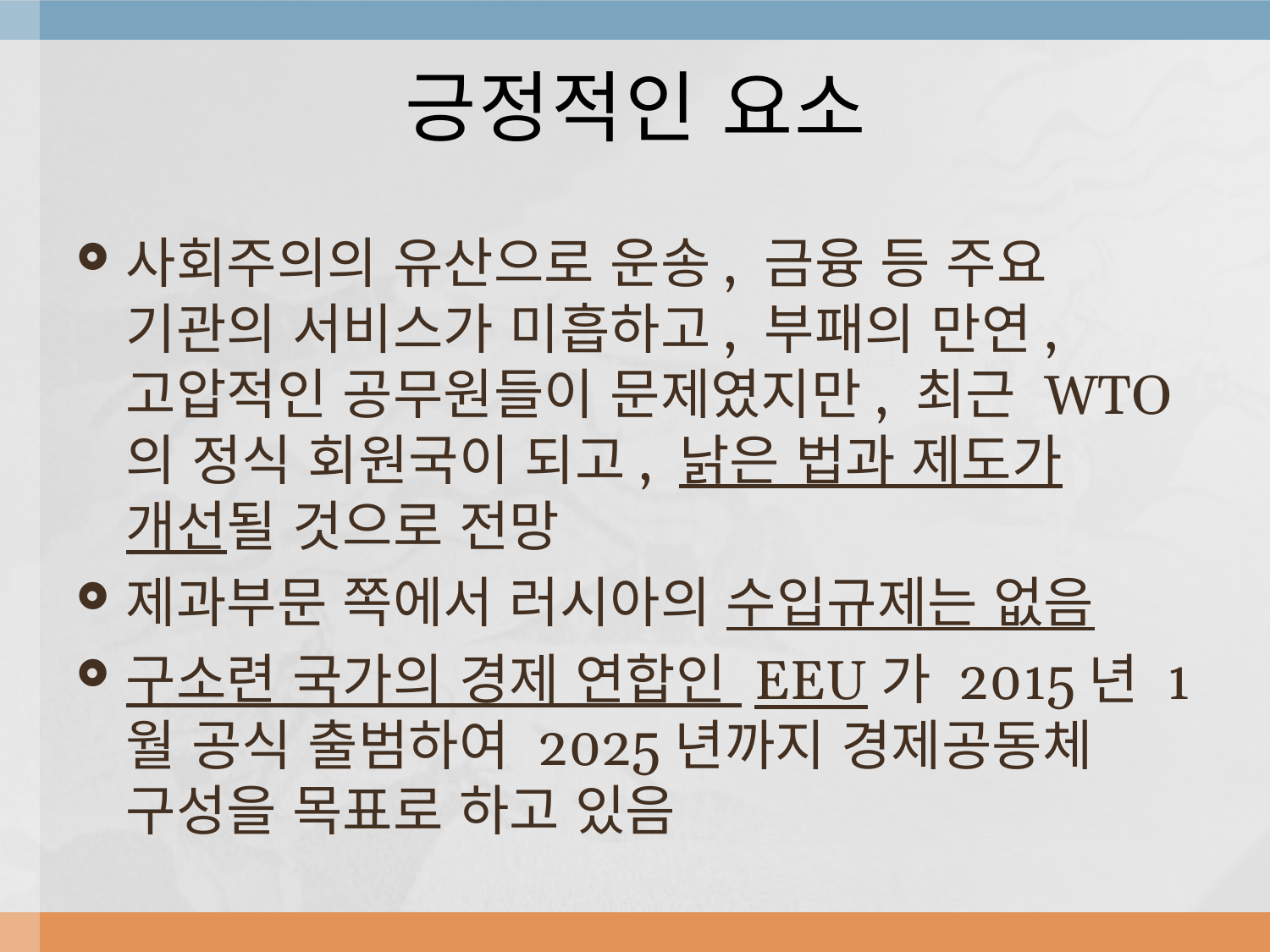

# 긍정적인 요소
사회주의의 유산으로 운송, 금융 등 주요 기관의 서비스가 미흡하고, 부패의 만연, 고압적인 공무원들이 문제였지만, 최근 WTO의 정식 회원국이 되고, 낡은 법과 제도가 개선될 것으로 전망
제과부문 쪽에서 러시아의 수입규제는 없음
구소련 국가의 경제 연합인 EEU가 2015년 1월 공식 출범하여 2025년까지 경제공동체 구성을 목표로 하고 있음